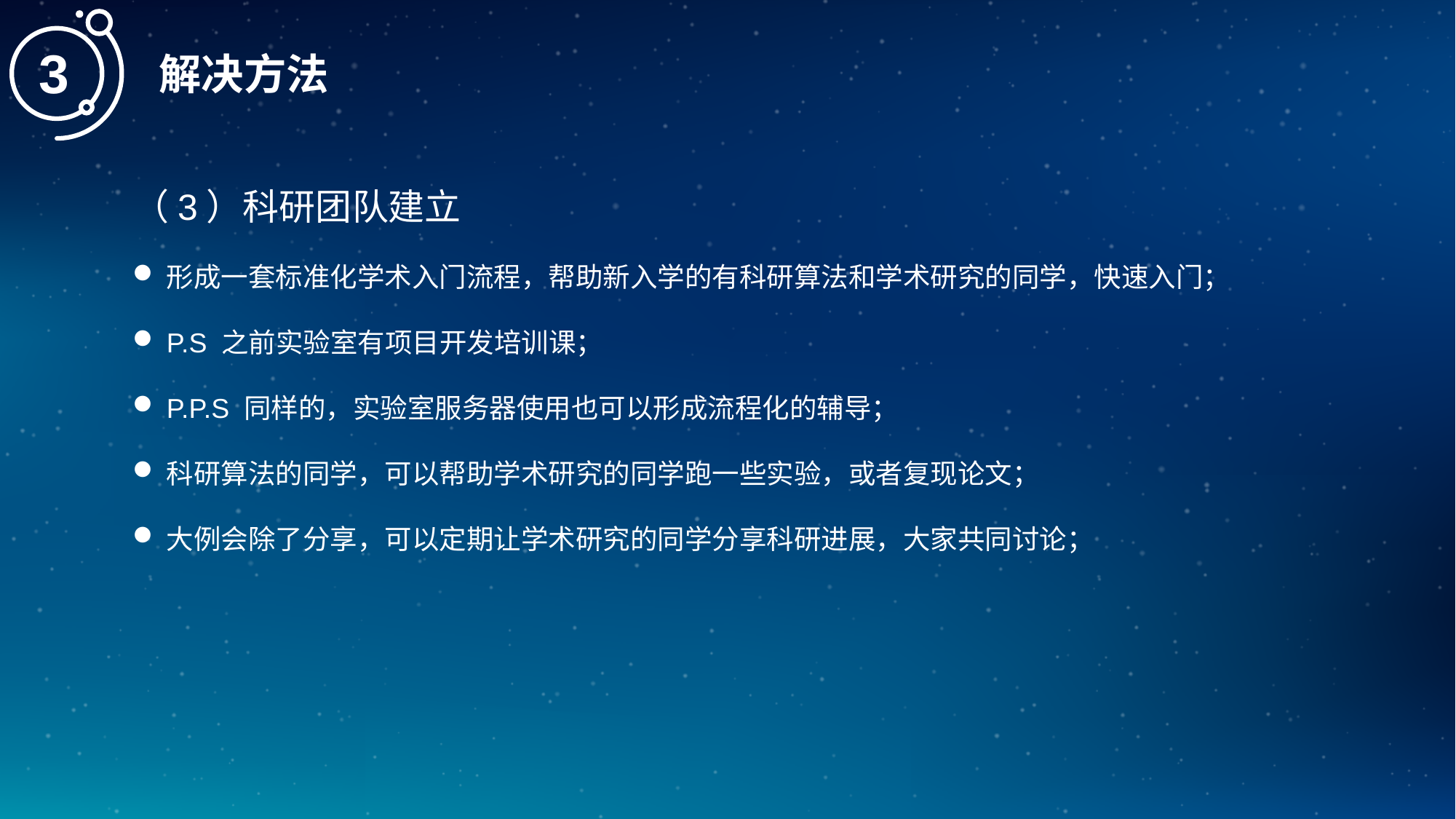

3

解决方法
（3）科研团队建立
形成一套标准化学术入门流程，帮助新入学的有科研算法和学术研究的同学，快速入门；
P.S 之前实验室有项目开发培训课；
P.P.S 同样的，实验室服务器使用也可以形成流程化的辅导；
科研算法的同学，可以帮助学术研究的同学跑一些实验，或者复现论文；
大例会除了分享，可以定期让学术研究的同学分享科研进展，大家共同讨论；